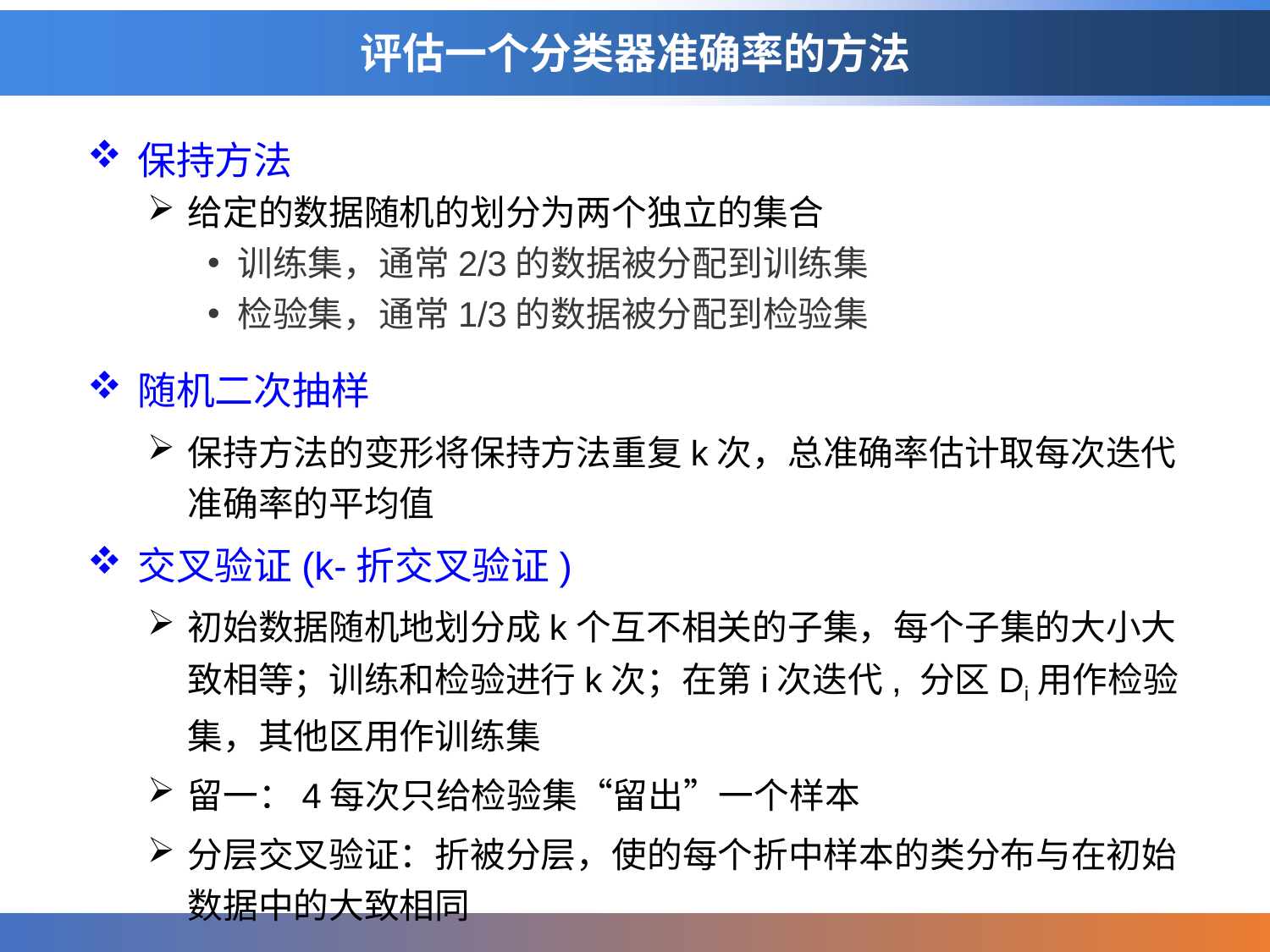

# 评估一个分类器准确率的方法
保持方法
给定的数据随机的划分为两个独立的集合
训练集，通常2/3的数据被分配到训练集
检验集，通常1/3的数据被分配到检验集
随机二次抽样
保持方法的变形将保持方法重复k次，总准确率估计取每次迭代准确率的平均值
交叉验证(k-折交叉验证)
初始数据随机地划分成k个互不相关的子集，每个子集的大小大致相等；训练和检验进行k次；在第i次迭代, 分区Di用作检验集，其他区用作训练集
留一：4每次只给检验集“留出”一个样本
分层交叉验证：折被分层，使的每个折中样本的类分布与在初始数据中的大致相同